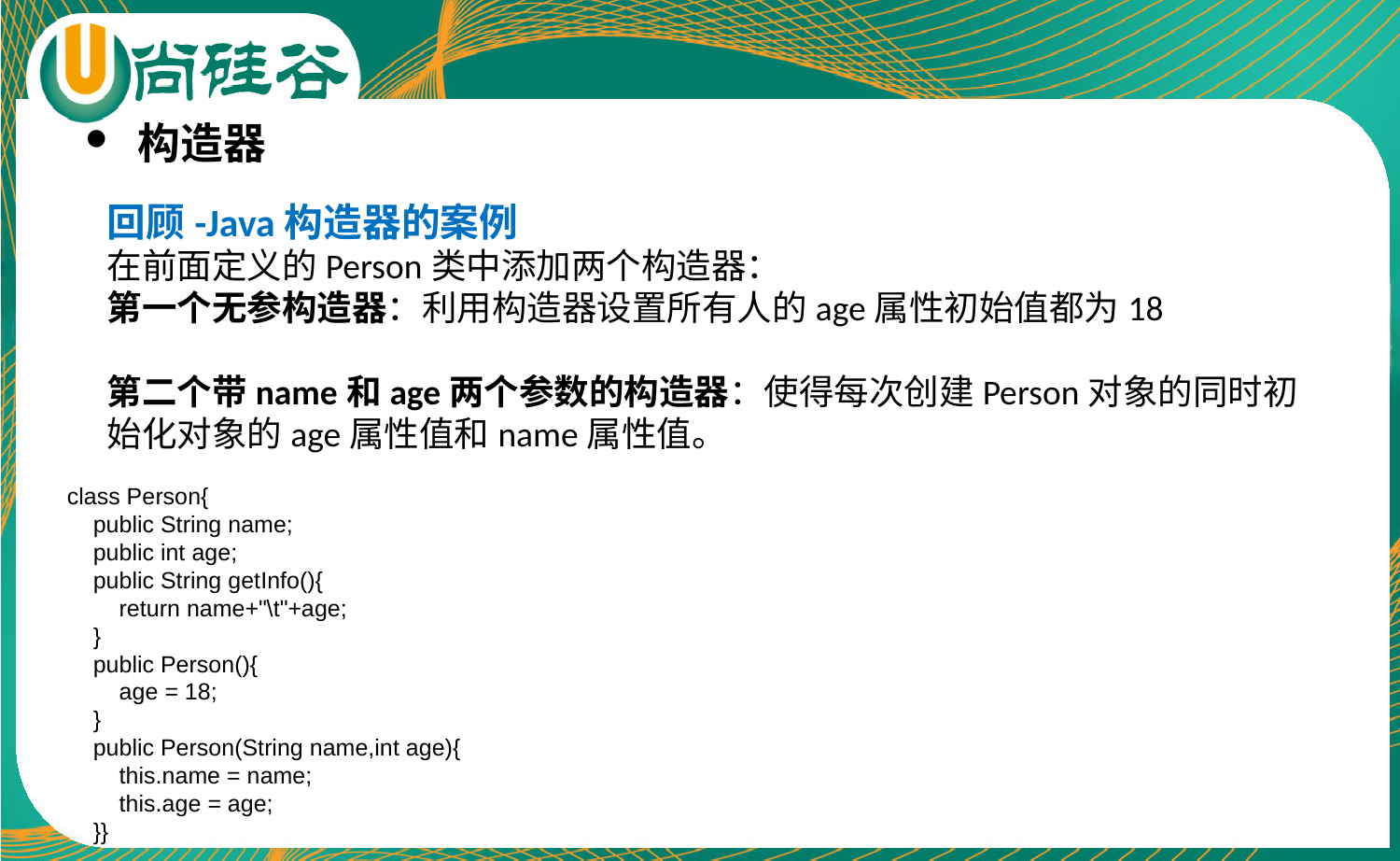

构造器

回顾-Java构造器的案例
在前面定义的Person类中添加两个构造器：
第一个无参构造器：利用构造器设置所有人的age属性初始值都为18
第二个带name和age两个参数的构造器：使得每次创建Person对象的同时初始化对象的age属性值和name属性值。

class Person{
    public String name;
    public int age;
    public String getInfo(){
        return name+"\t"+age;
    }
    public Person(){
        age = 18;
    }
    public Person(String name,int age){
        this.name = name;
        this.age = age;
    }}